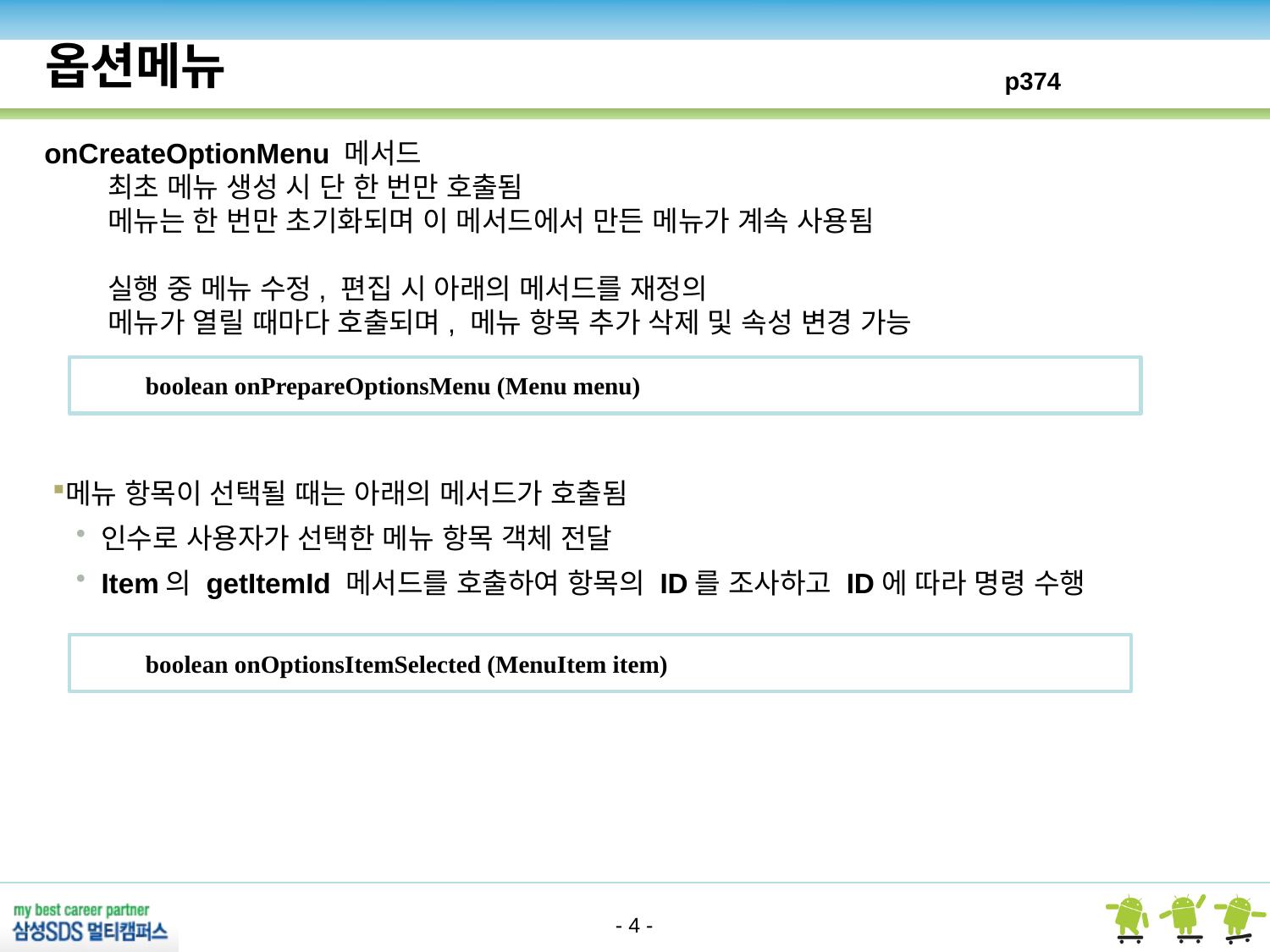

옵션메뉴
p374
onCreateOptionMenu 메서드
최초 메뉴 생성 시 단 한 번만 호출됨
메뉴는 한 번만 초기화되며 이 메서드에서 만든 메뉴가 계속 사용됨

실행 중 메뉴 수정, 편집 시 아래의 메서드를 재정의
메뉴가 열릴 때마다 호출되며, 메뉴 항목 추가 삭제 및 속성 변경 가능
boolean onPrepareOptionsMenu (Menu menu)
메뉴 항목이 선택될 때는 아래의 메서드가 호출됨
인수로 사용자가 선택한 메뉴 항목 객체 전달
Item의 getItemId 메서드를 호출하여 항목의 ID를 조사하고 ID에 따라 명령 수행
boolean onOptionsItemSelected (MenuItem item)
- 4 -